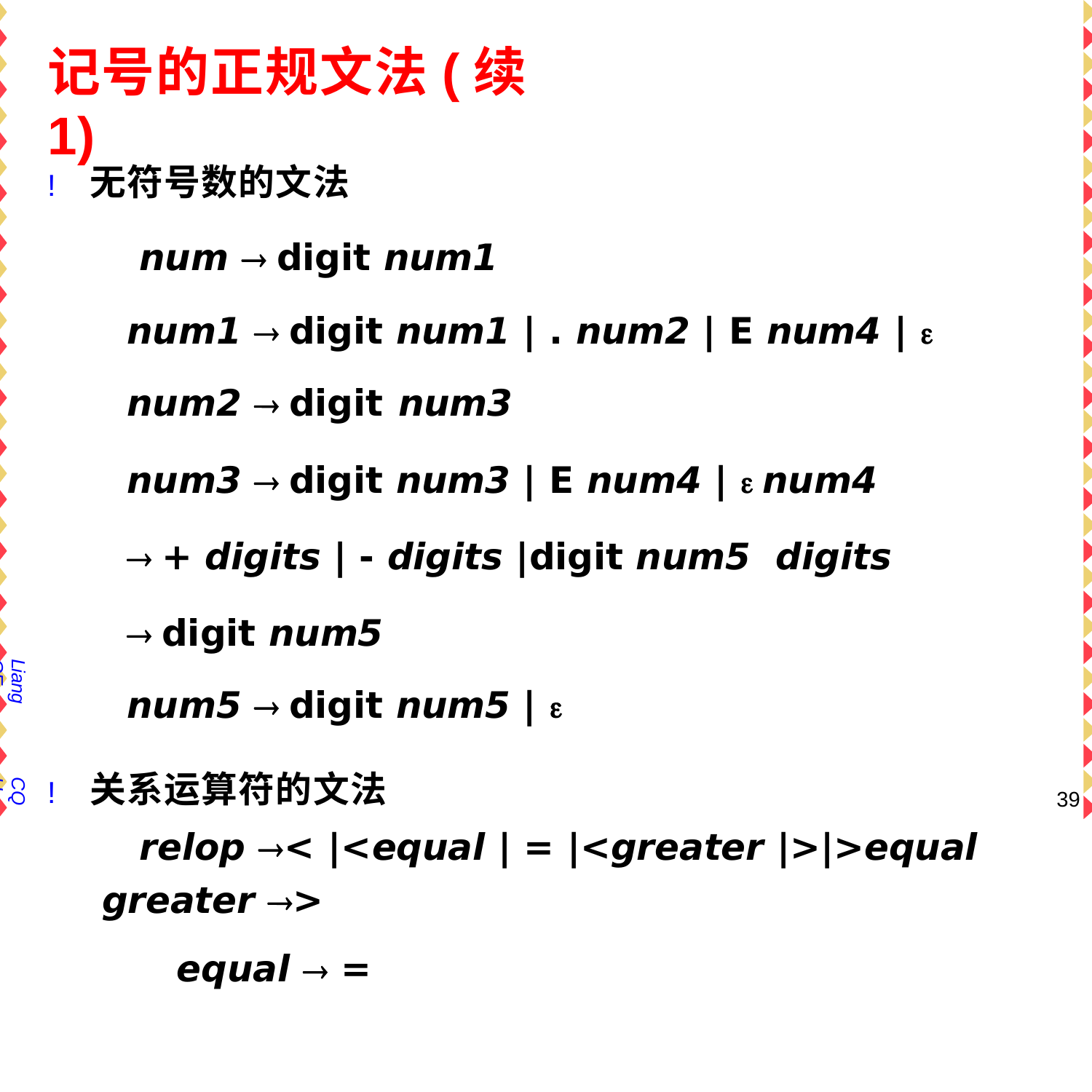

# 记号的正规文法(续1)
!	无符号数的文法
num → digit num1
num1 → digit num1 | . num2 | E num4 | ε
num2 → digit num3
num3 → digit num3 | E num4 | ε num4 → + digits | - digits |digit num5  digits → digit num5
num5 → digit num5 | ε
!	关系运算符的文法
relop →< |<equal | = |<greater |>|>equal  greater →>
equal → =
Liang GE
CQU
39